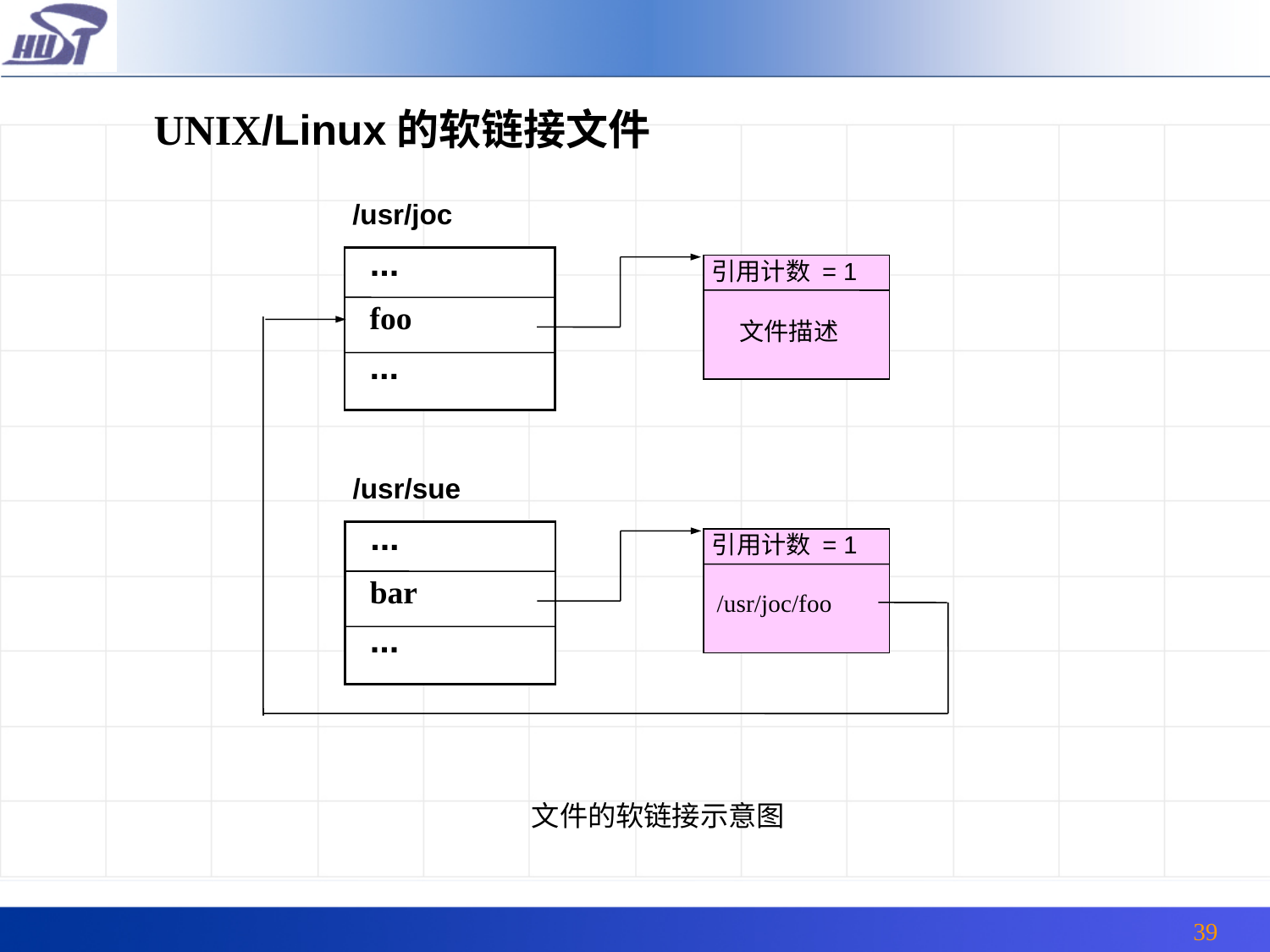

UNIX/Linux的软链接文件
/usr/joc
...

引用计数 = 1

foo
文件描述

...

/usr/sue
...

引用计数 = 1

bar
/usr/joc/foo

...

文件的软链接示意图
39